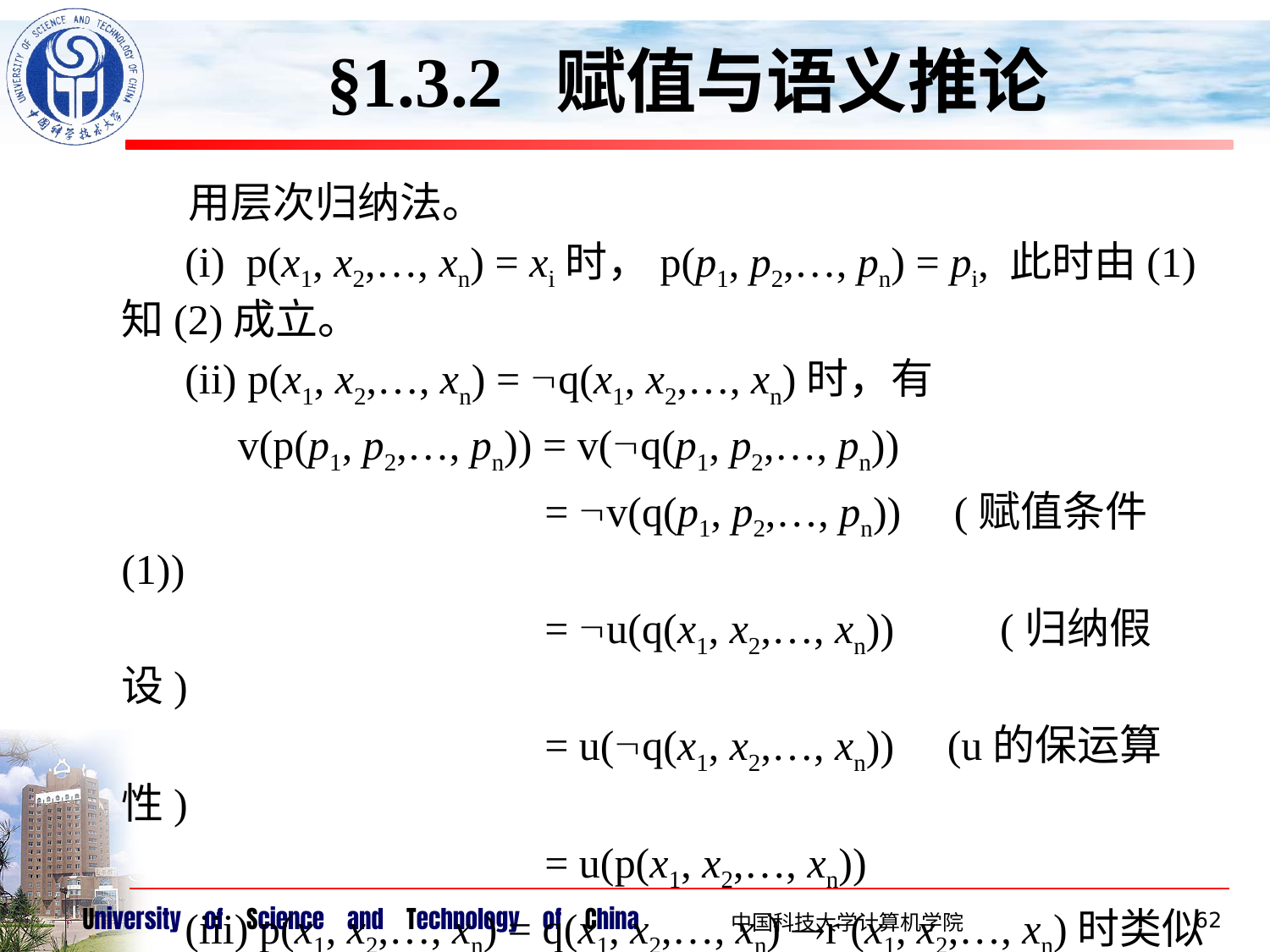

§1.3.2  赋值与语义推论
      用层次归纳法。
      (i)  p(x1, x2,…, xn) = xi时，p(p1, p2,…, pn) = pi, 此时由(1)知(2)成立。
      (ii) p(x1, x2,…, xn) = ¬q(x1, x2,…, xn)时，有
           v(p(p1, p2,…, pn)) = v(¬q(p1, p2,…, pn))
                                        = ¬v(q(p1, p2,…, pn))     (赋值条件(1))
                                        = ¬u(q(x1, x2,…, xn))          (归纳假设)
                                        = u(¬q(x1, x2,…, xn))     (u的保运算性)
                                        = u(p(x1, x2,…, xn))
      (iii) p(x1, x2,…, xn) = q(x1, x2,…, xn) →r (x1, x2,…, xn)时类似可证.